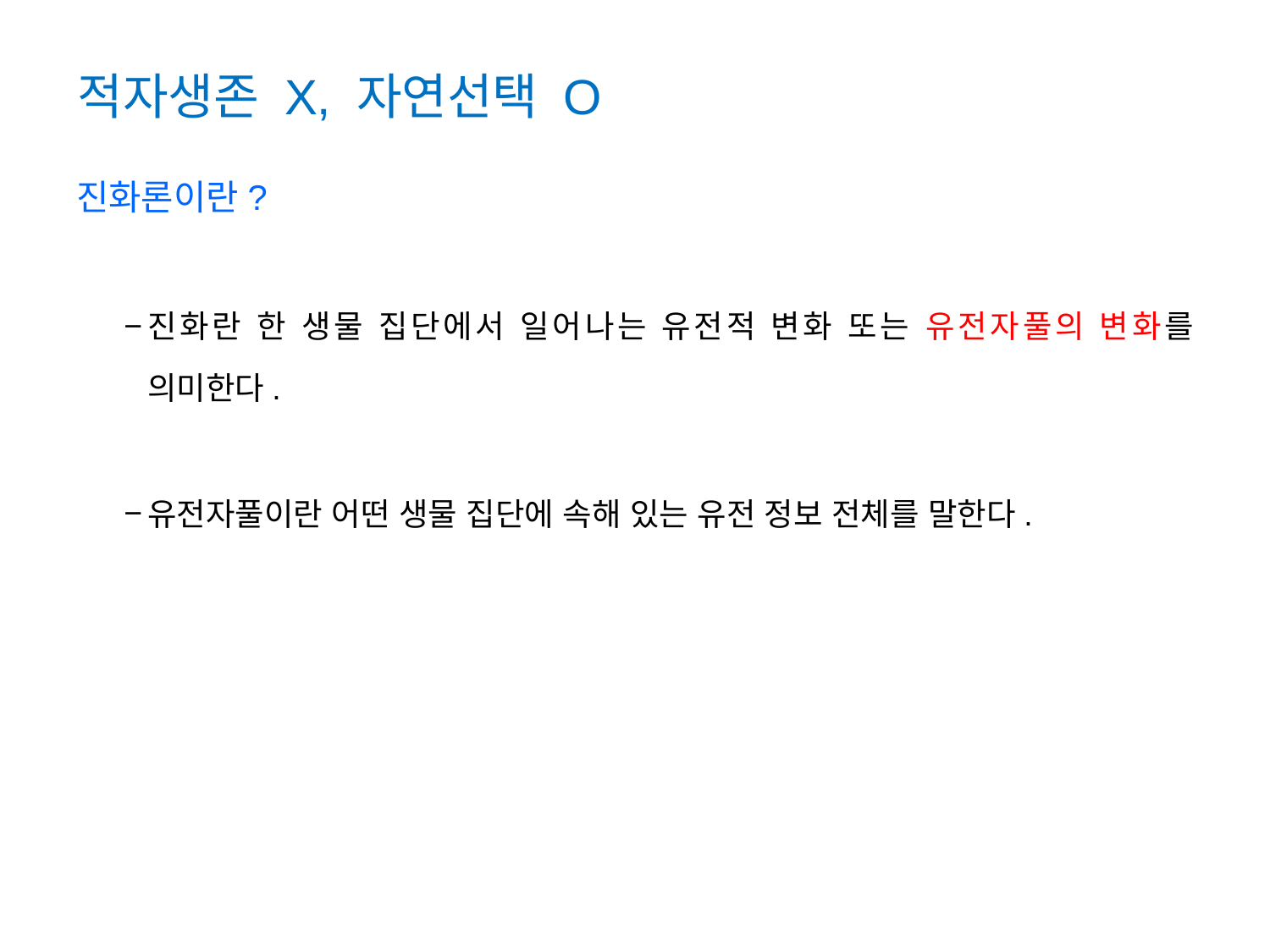

# 적자생존 X, 자연선택 O
진화론이란?

진화란 한 생물 집단에서 일어나는 유전적 변화 또는 유전자풀의 변화를 의미한다.

유전자풀이란 어떤 생물 집단에 속해 있는 유전 정보 전체를 말한다.